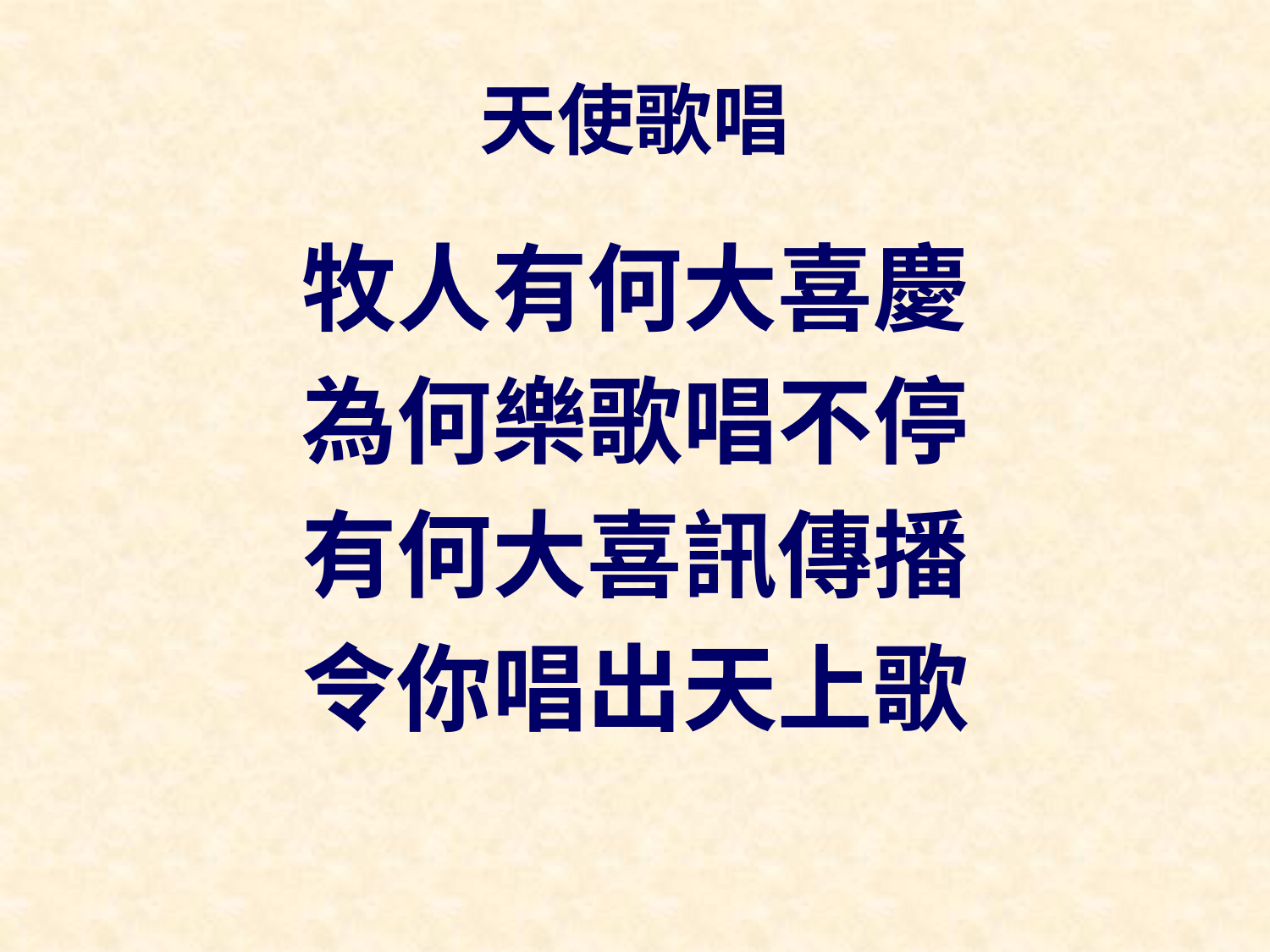

# 天使歌唱
牧人有何大喜慶
為何樂歌唱不停
有何大喜訊傳播
令你唱出天上歌